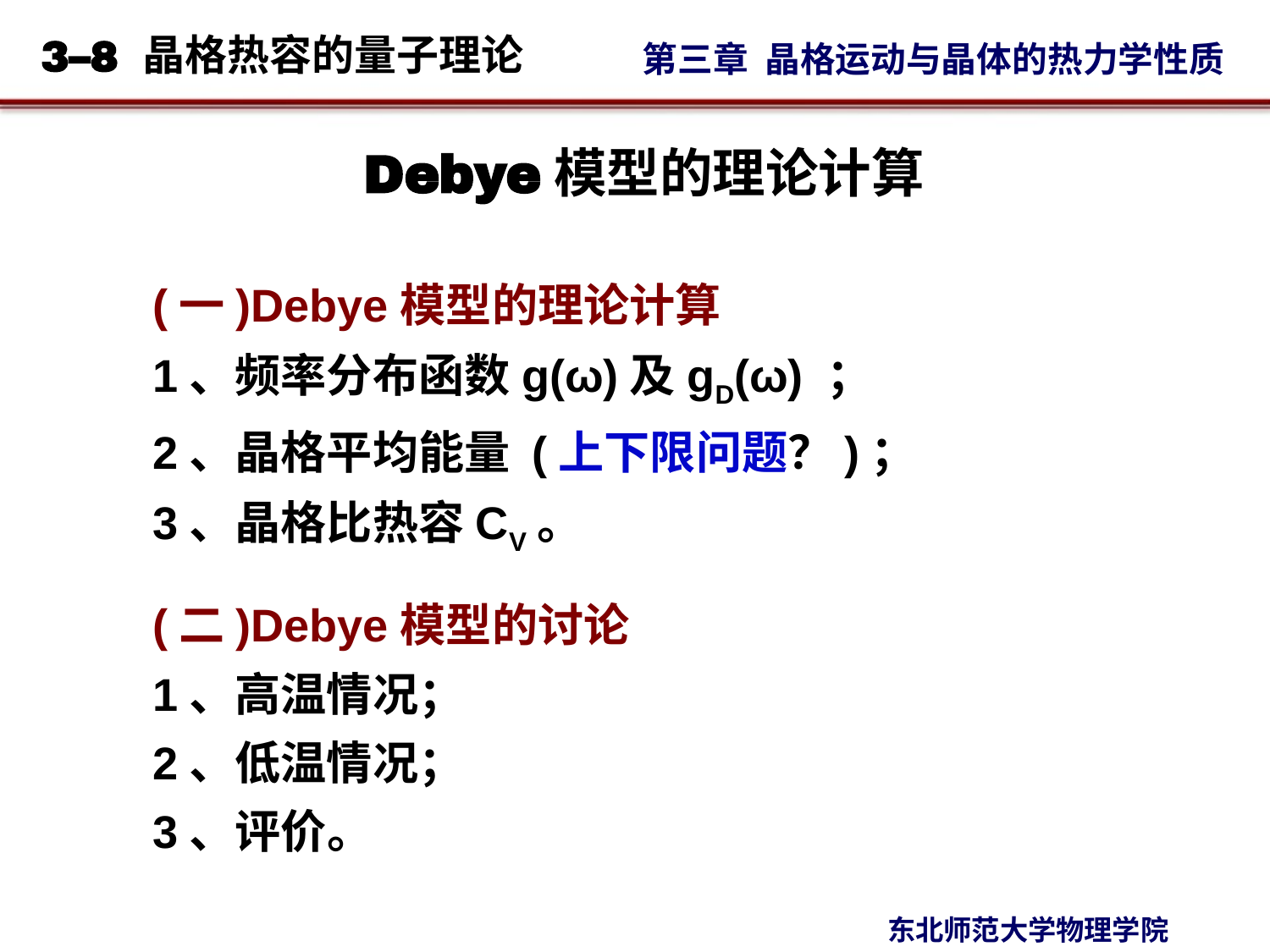

# Debye模型的理论计算
(一)Debye模型的理论计算
1、频率分布函数g(ω)及gD(ω) ；
2、晶格平均能量 (上下限问题？)；
3、晶格比热容CV。

(二)Debye模型的讨论
1、高温情况；
2、低温情况；
3、评价。